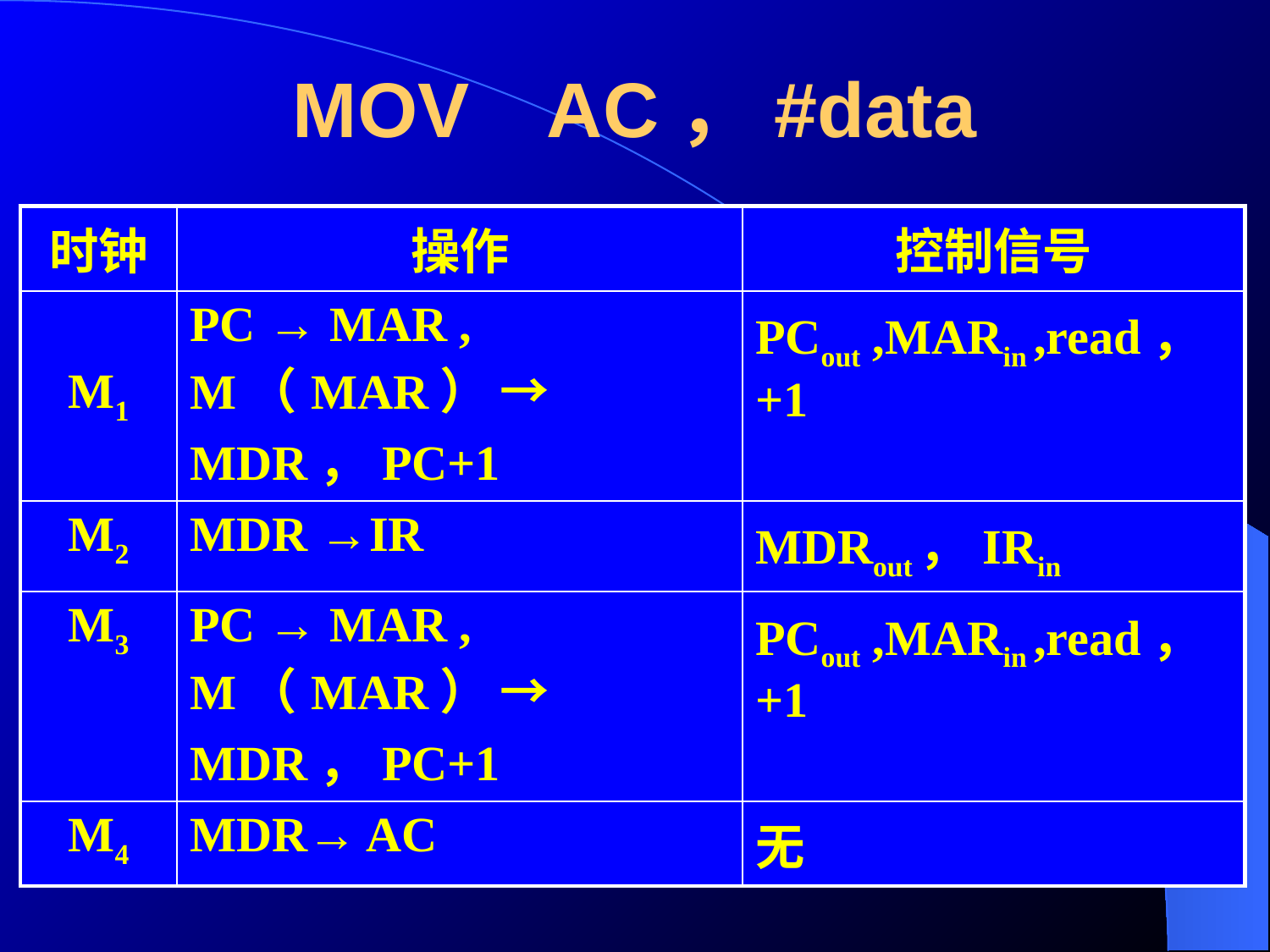

# MOV 	AC，#data
| 时钟 | 操作 | 控制信号 |
| --- | --- | --- |
| M1 | PC → MAR , M（MAR） → MDR，PC+1 | PCout ,MARin ,read，+1 |
| M2 | MDR →IR | MDRout，IRin |
| M3 | PC → MAR , M（MAR） → MDR，PC+1 | PCout ,MARin ,read，+1 |
| M4 | MDR→ AC | 无 |